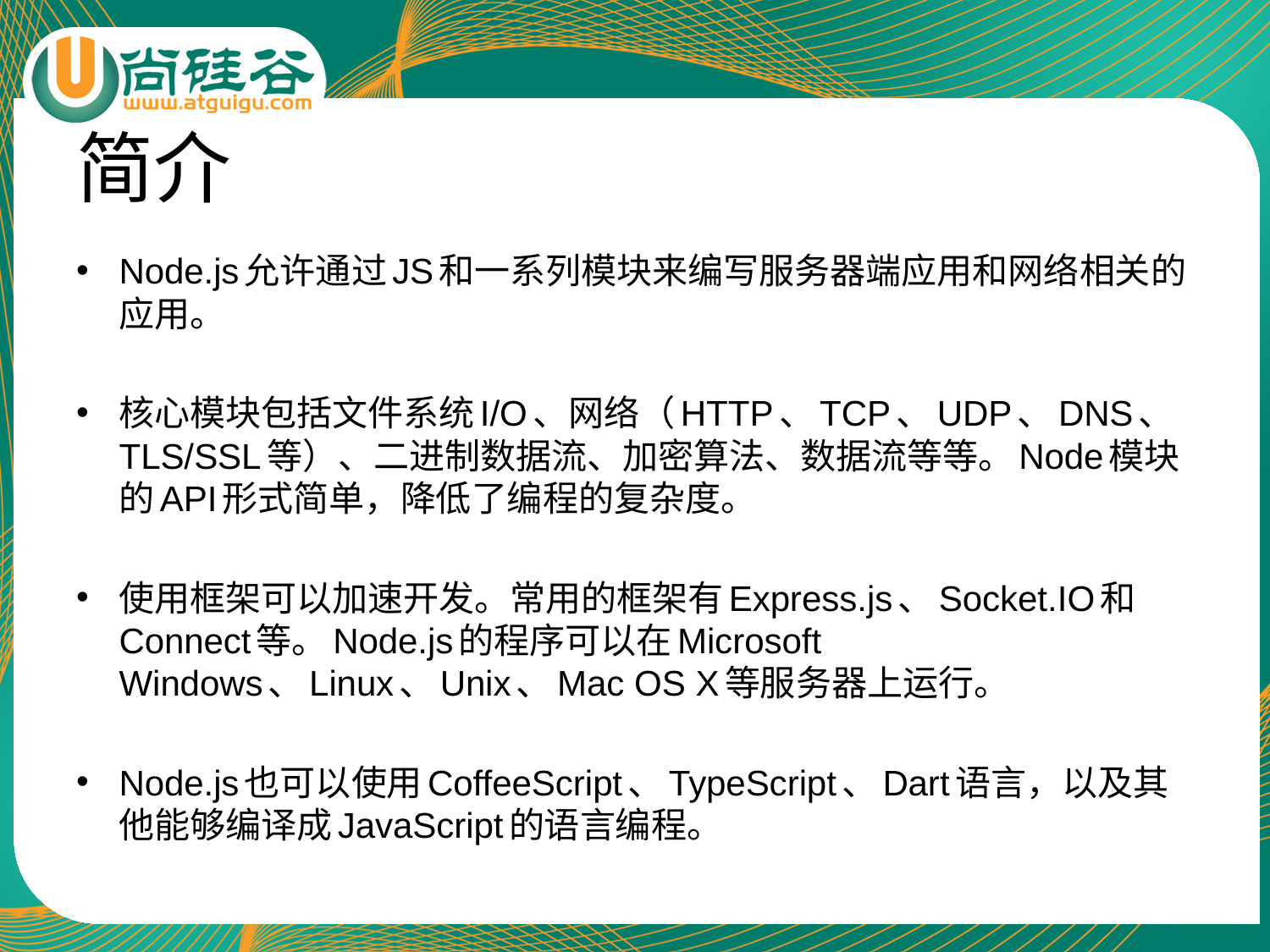

# 简介
Node.js允许通过JS和一系列模块来编写服务器端应用和网络相关的应用。

核心模块包括文件系统I/O、网络（HTTP、TCP、UDP、DNS、TLS/SSL等）、二进制数据流、加密算法、数据流等等。Node模块的API形式简单，降低了编程的复杂度。

使用框架可以加速开发。常用的框架有Express.js、Socket.IO和Connect等。Node.js的程序可以在Microsoft Windows、Linux、Unix、Mac OS X等服务器上运行。

Node.js也可以使用CoffeeScript、TypeScript、Dart语言，以及其他能够编译成JavaScript的语言编程。